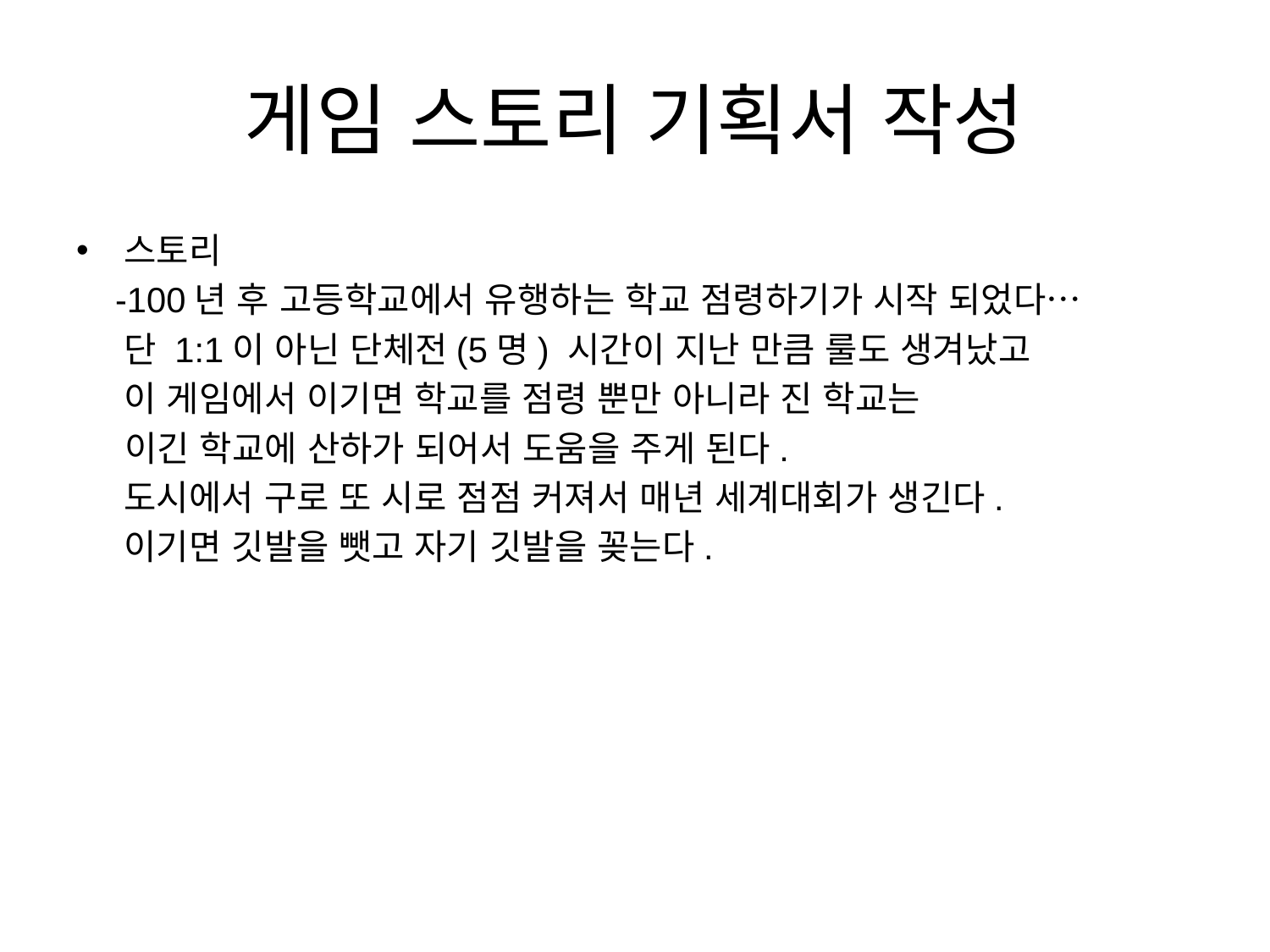

# 게임 스토리 기획서 작성
스토리
    -100년 후 고등학교에서 유행하는 학교 점령하기가 시작 되었다…
	단 1:1이 아닌 단체전(5명) 시간이 지난 만큼 룰도 생겨났고
	이 게임에서 이기면 학교를 점령 뿐만 아니라 진 학교는
    이긴 학교에 산하가 되어서 도움을 주게 된다.
	도시에서 구로 또 시로 점점 커져서 매년 세계대회가 생긴다.
	이기면 깃발을 뺏고 자기 깃발을 꽂는다.